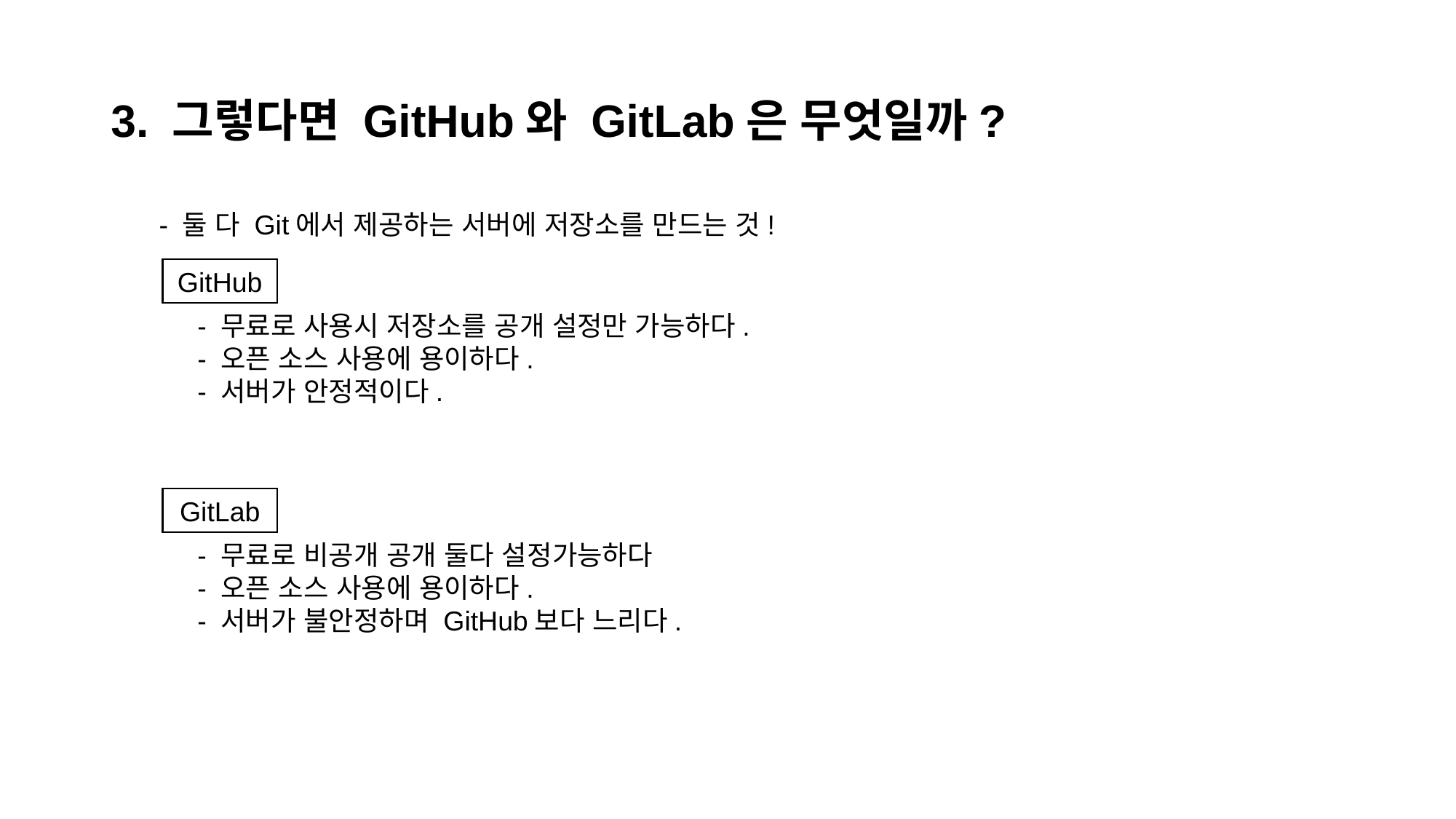

# 3. 그렇다면 GitHub와 GitLab은 무엇일까?
- 둘 다 Git에서 제공하는 서버에 저장소를 만드는 것!
GitHub
 - 무료로 사용시 저장소를 공개 설정만 가능하다.
 - 오픈 소스 사용에 용이하다.
 - 서버가 안정적이다.
GitLab
 - 무료로 비공개 공개 둘다 설정가능하다
 - 오픈 소스 사용에 용이하다.
 - 서버가 불안정하며 GitHub보다 느리다.